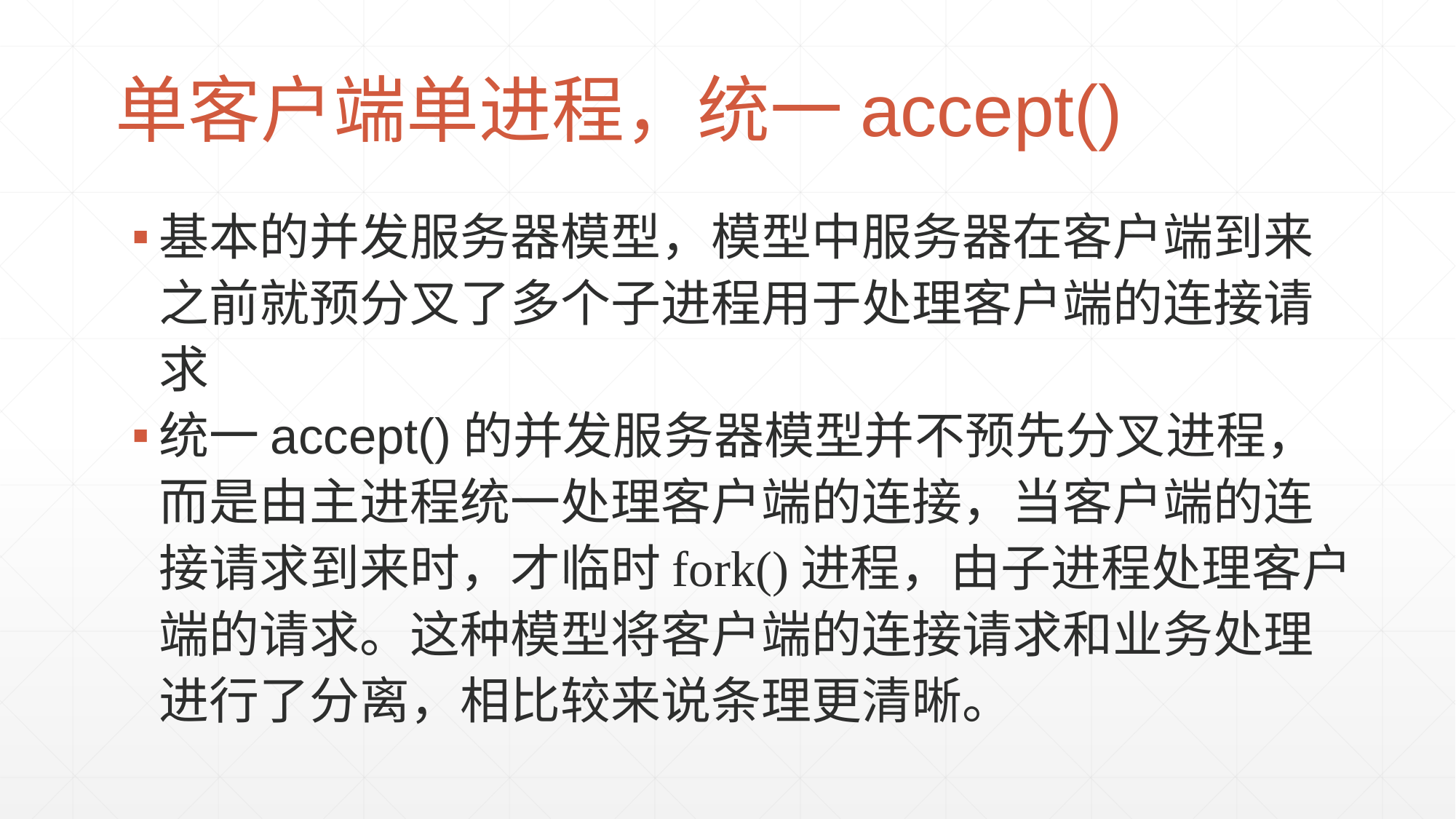

# 单客户端单进程，统一accept()
基本的并发服务器模型，模型中服务器在客户端到来之前就预分叉了多个子进程用于处理客户端的连接请求
统一accept()的并发服务器模型并不预先分叉进程，而是由主进程统一处理客户端的连接，当客户端的连接请求到来时，才临时fork()进程，由子进程处理客户端的请求。这种模型将客户端的连接请求和业务处理进行了分离，相比较来说条理更清晰。